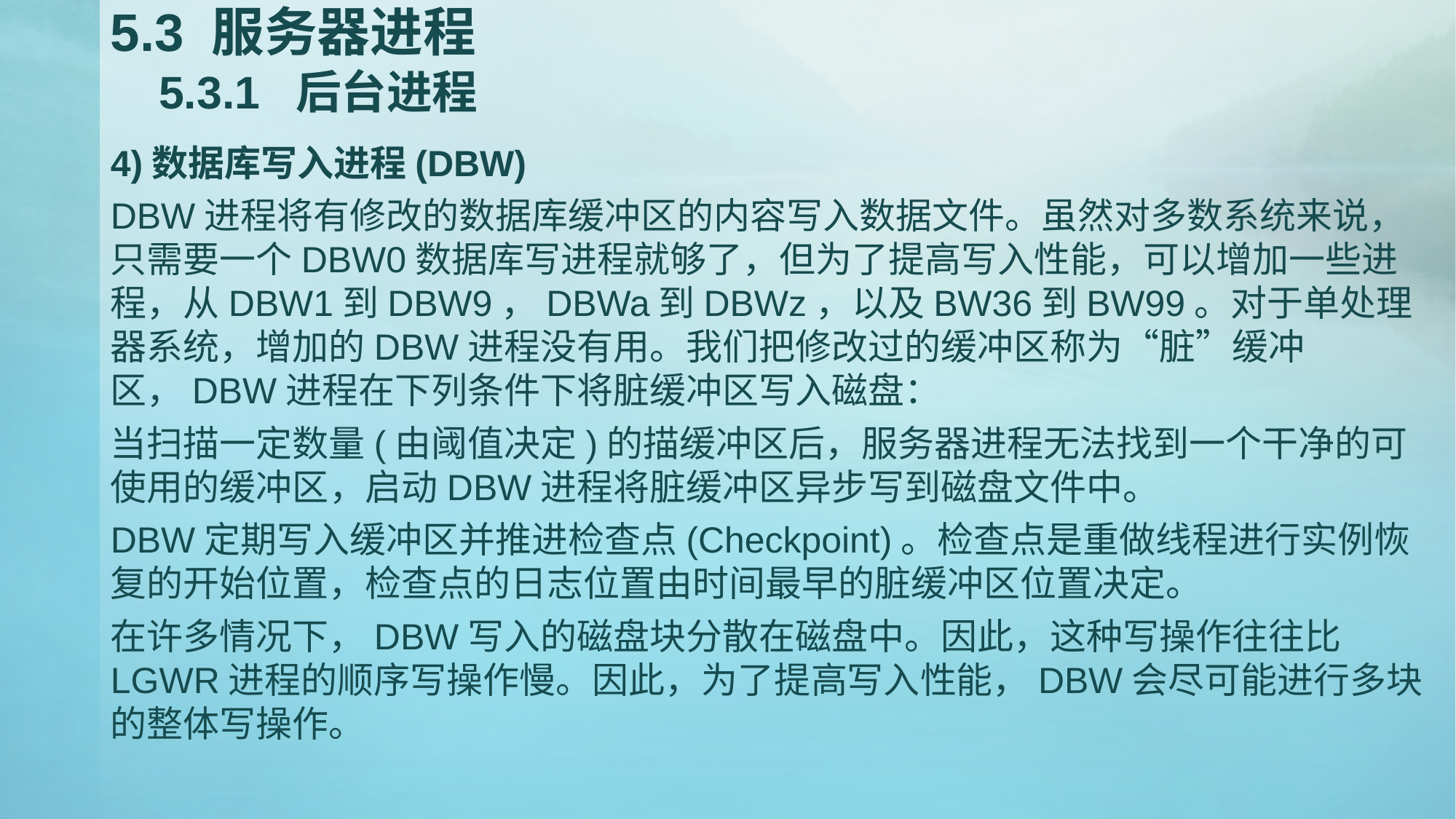

# 5.3 服务器进程 5.3.1  后台进程
4)数据库写入进程(DBW)
DBW进程将有修改的数据库缓冲区的内容写入数据文件。虽然对多数系统来说，只需要一个DBW0数据库写进程就够了，但为了提高写入性能，可以增加一些进程，从DBW1到DBW9，DBWa到DBWz，以及BW36到BW99。对于单处理器系统，增加的DBW进程没有用。我们把修改过的缓冲区称为“脏”缓冲区，DBW进程在下列条件下将脏缓冲区写入磁盘：
当扫描一定数量(由阈值决定)的描缓冲区后，服务器进程无法找到一个干净的可使用的缓冲区，启动DBW进程将脏缓冲区异步写到磁盘文件中。
DBW定期写入缓冲区并推进检查点(Checkpoint)。检查点是重做线程进行实例恢复的开始位置，检查点的日志位置由时间最早的脏缓冲区位置决定。
在许多情况下，DBW写入的磁盘块分散在磁盘中。因此，这种写操作往往比LGWR进程的顺序写操作慢。因此，为了提高写入性能，DBW会尽可能进行多块的整体写操作。